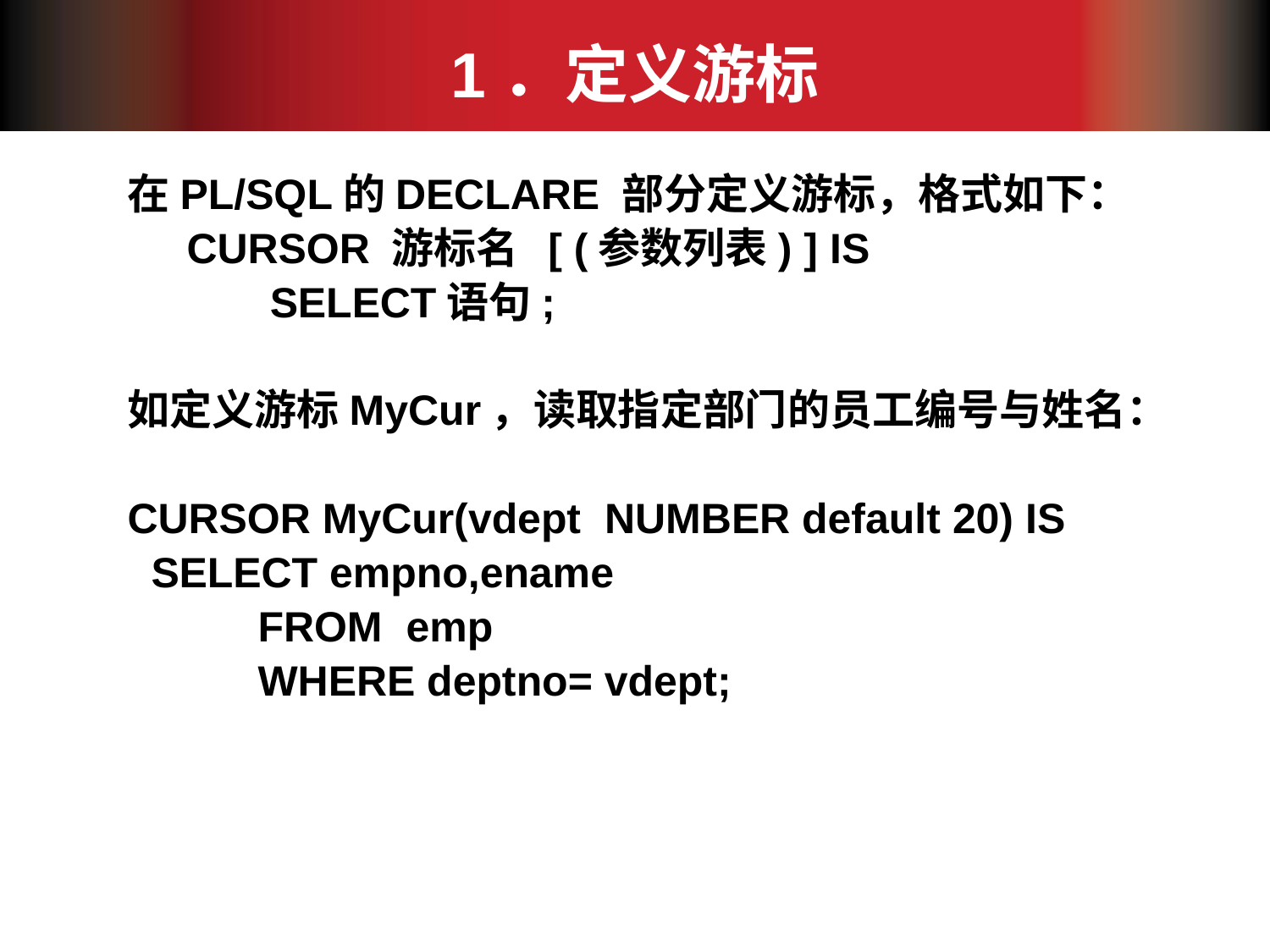

# 1．定义游标
在PL/SQL的DECLARE 部分定义游标，格式如下：
     CURSOR 游标名  [ (参数列表) ] IS
            SELECT语句;

如定义游标MyCur，读取指定部门的员工编号与姓名：

CURSOR MyCur(vdept  NUMBER default 20) IS
  SELECT empno,ename
           FROM  emp
           WHERE deptno= vdept;